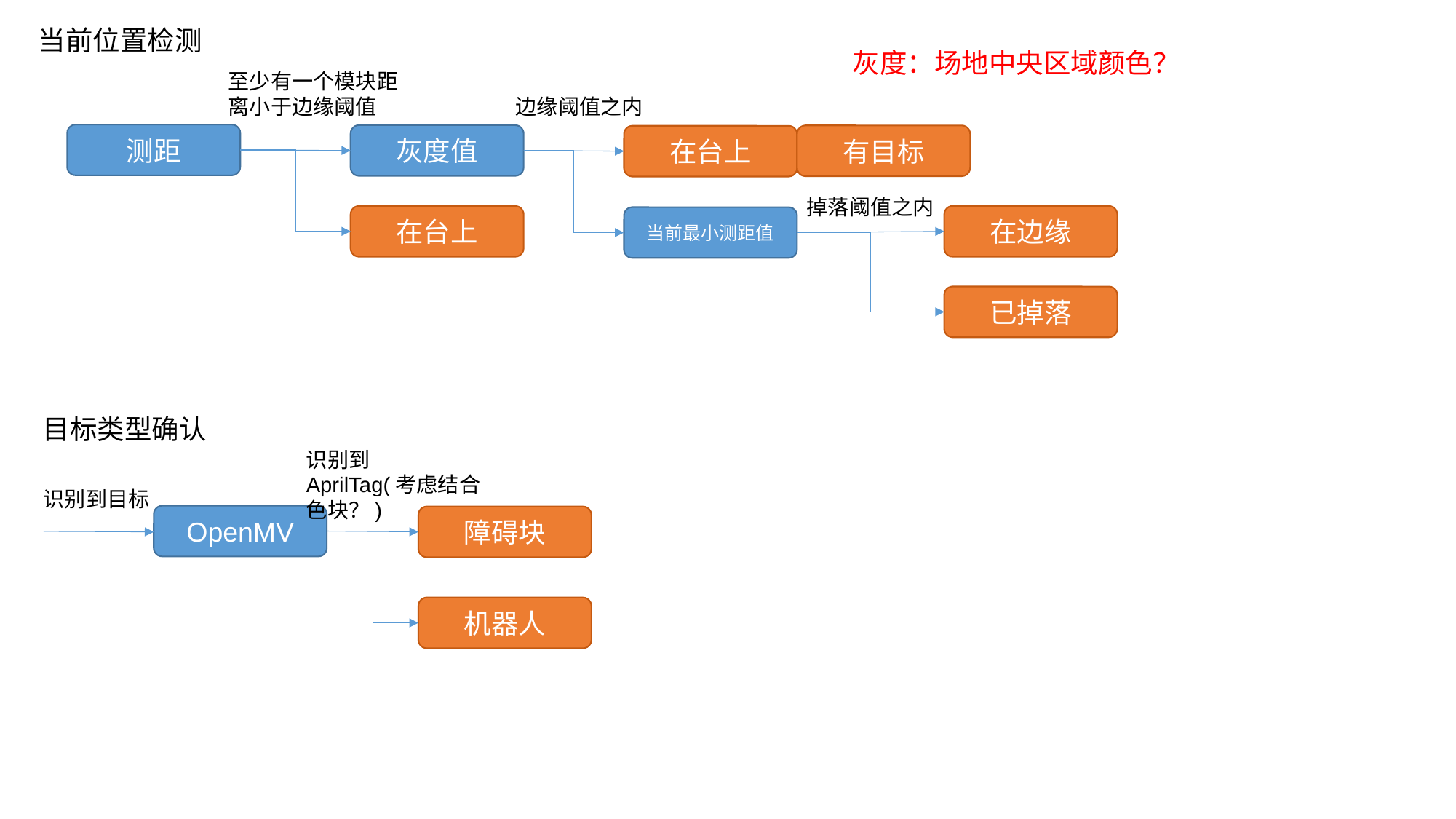

当前位置检测
灰度：场地中央区域颜色？
至少有一个模块距离小于边缘阈值
边缘阈值之内
测距
灰度值
有目标
在台上
掉落阈值之内
在边缘
在台上
当前最小测距值
已掉落
目标类型确认
识别到AprilTag(考虑结合色块？)
识别到目标
OpenMV
障碍块
机器人